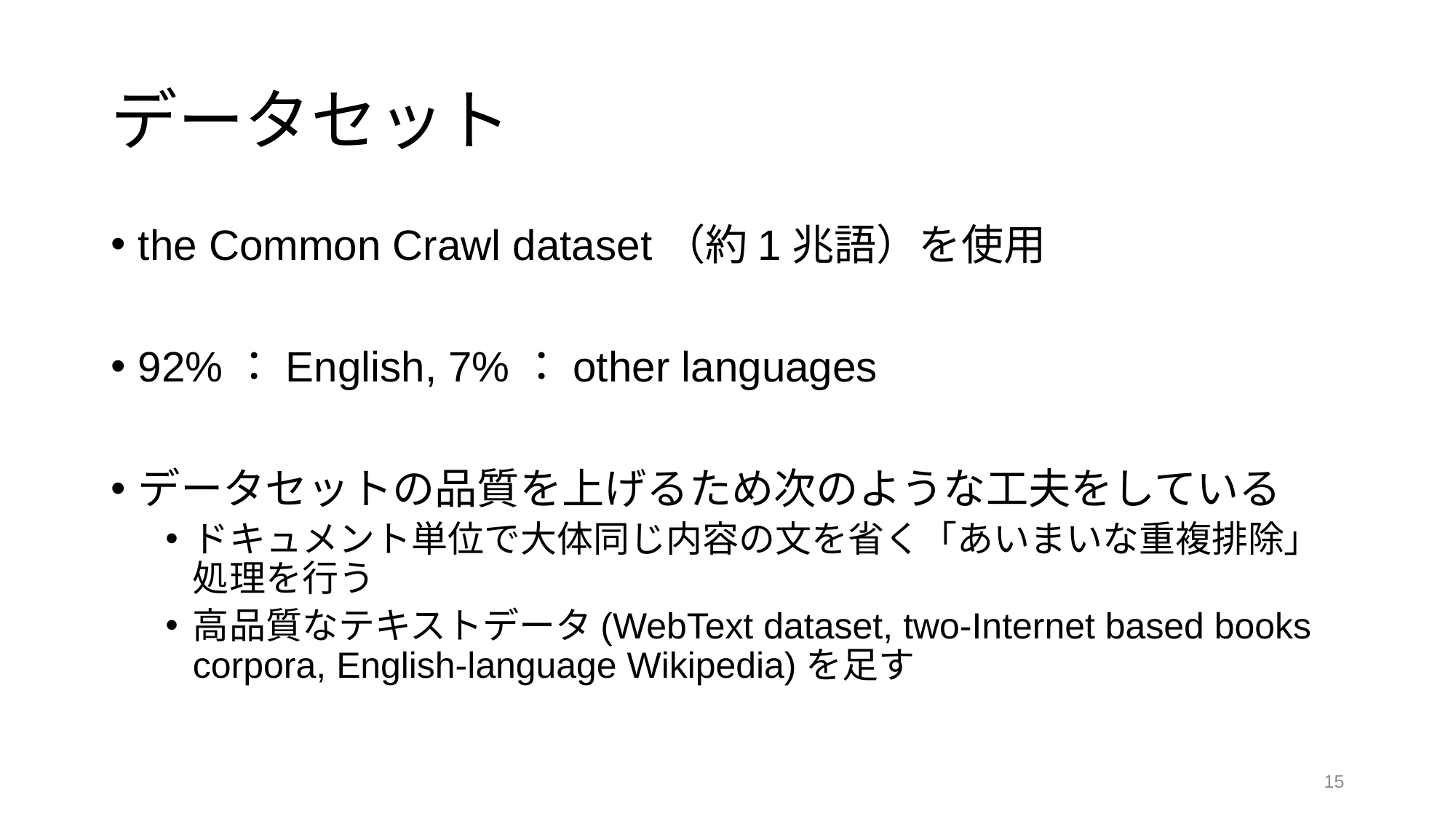

# データセット
the Common Crawl dataset（約1兆語）を使用

92%：English, 7%：other languages

データセットの品質を上げるため次のような工夫をしている
ドキュメント単位で大体同じ内容の文を省く「あいまいな重複排除」処理を行う
高品質なテキストデータ(WebText dataset, two-Internet based books corpora, English-language Wikipedia)を足す
15